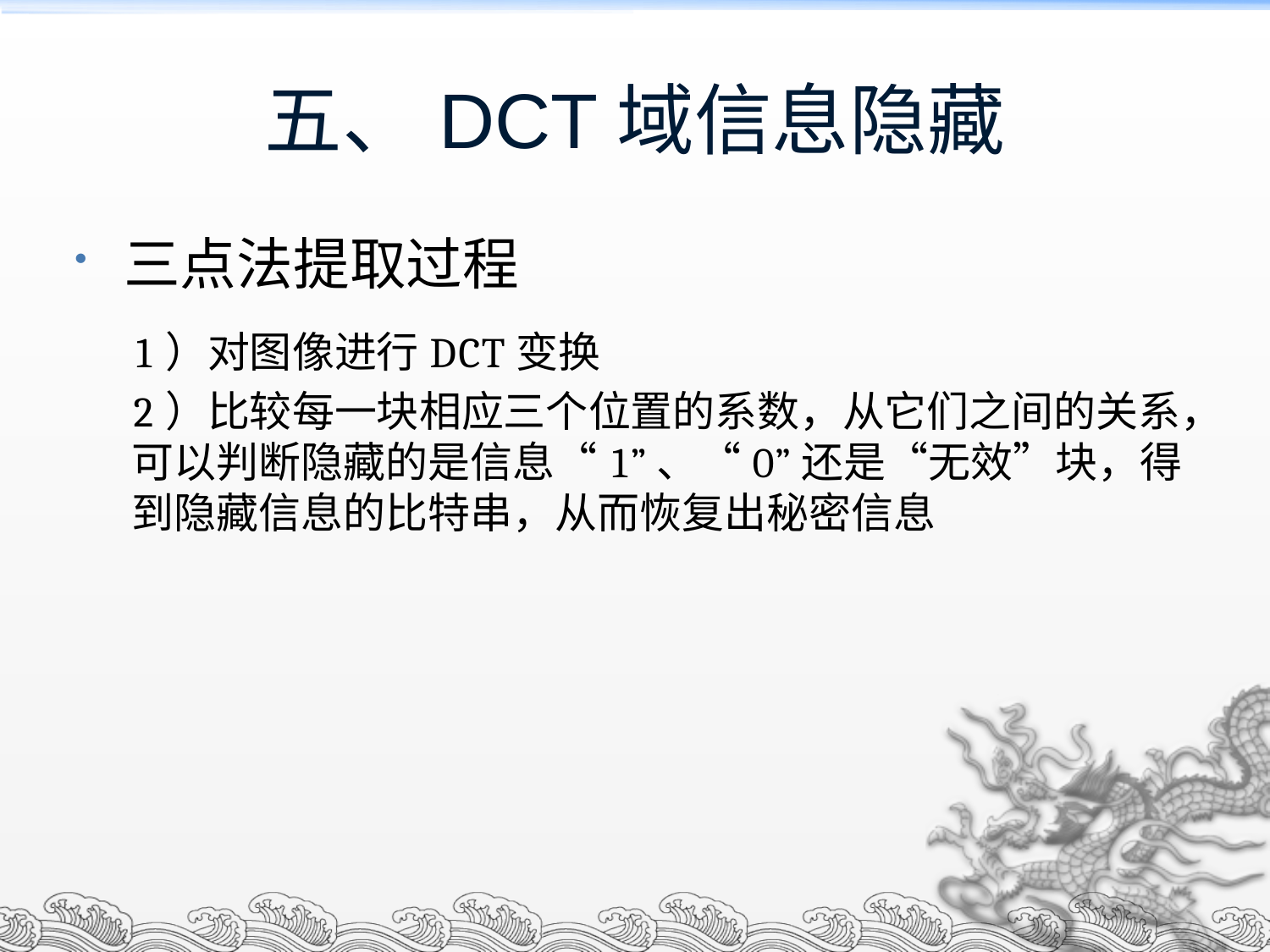

五、DCT域信息隐藏

三点法提取过程
1）对图像进行DCT变换
2）比较每一块相应三个位置的系数，从它们之间的关系，可以判断隐藏的是信息“1”、“0”还是“无效”块，得到隐藏信息的比特串，从而恢复出秘密信息